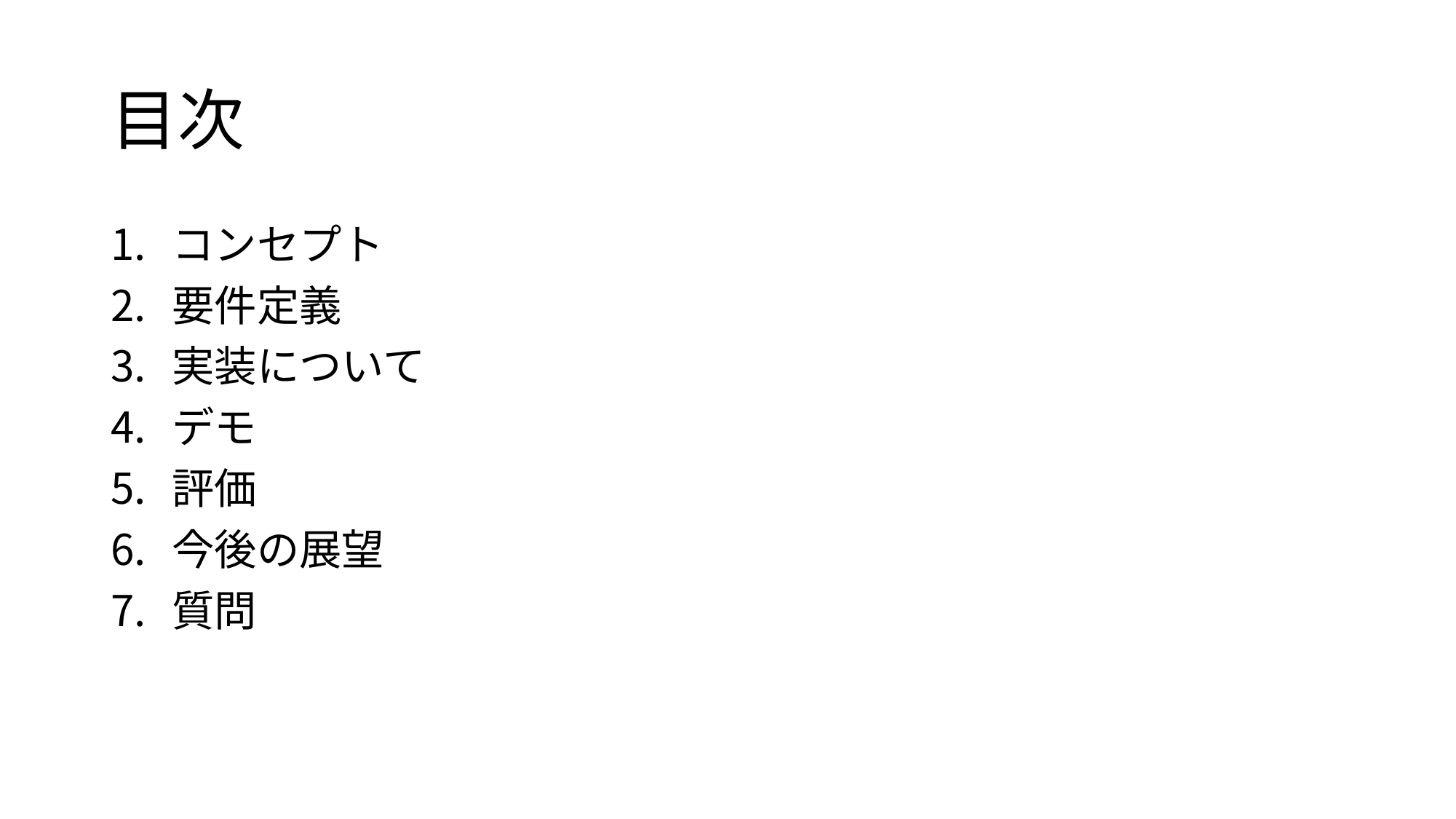

# 目次
コンセプト
要件定義
実装について
デモ
評価
今後の展望
質問